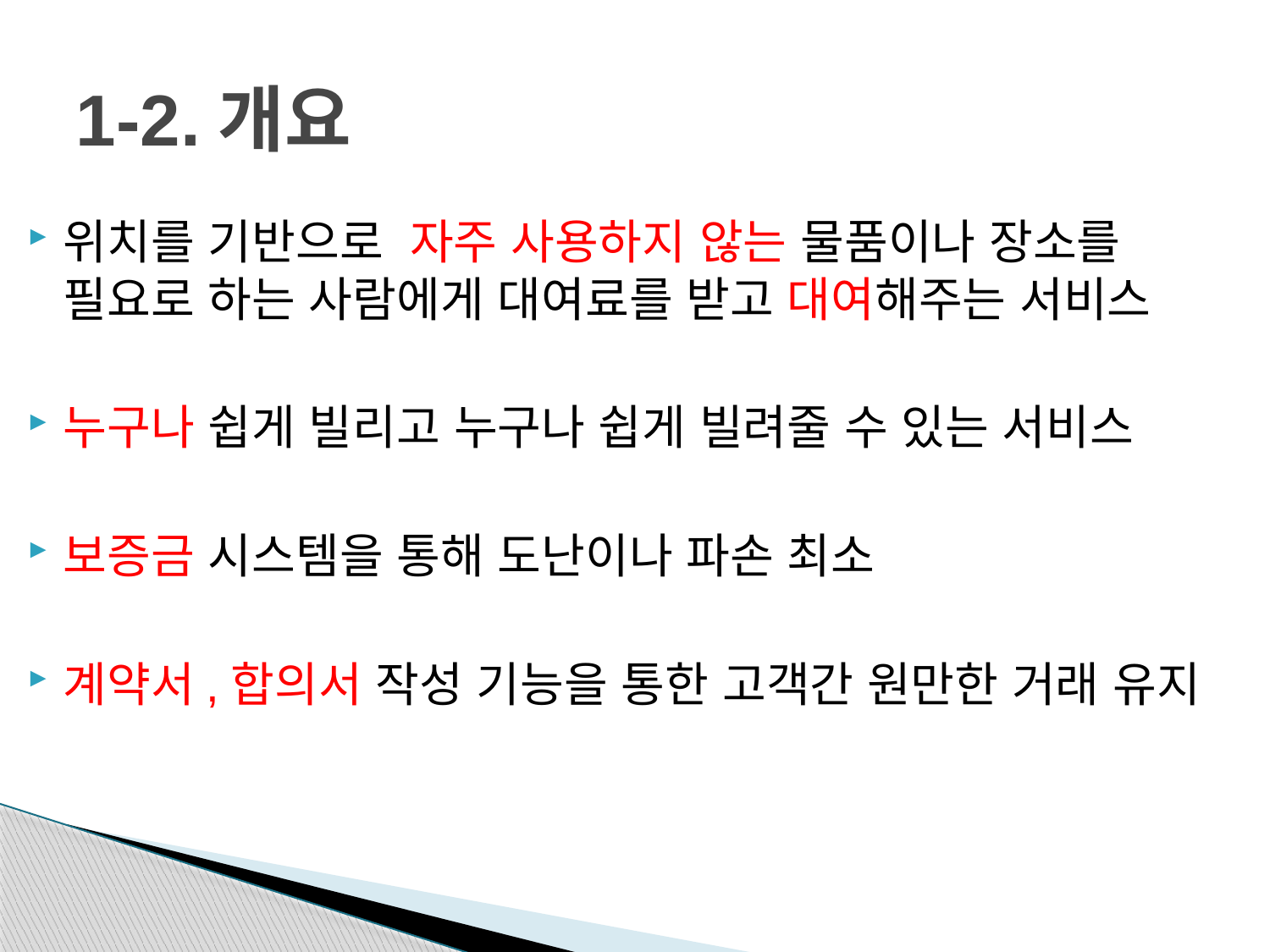

# 1-2.개요
위치를 기반으로  자주 사용하지 않는 물품이나 장소를 필요로 하는 사람에게 대여료를 받고 대여해주는 서비스

누구나 쉽게 빌리고 누구나 쉽게 빌려줄 수 있는 서비스

보증금 시스템을 통해 도난이나 파손 최소

계약서,합의서 작성 기능을 통한 고객간 원만한 거래 유지